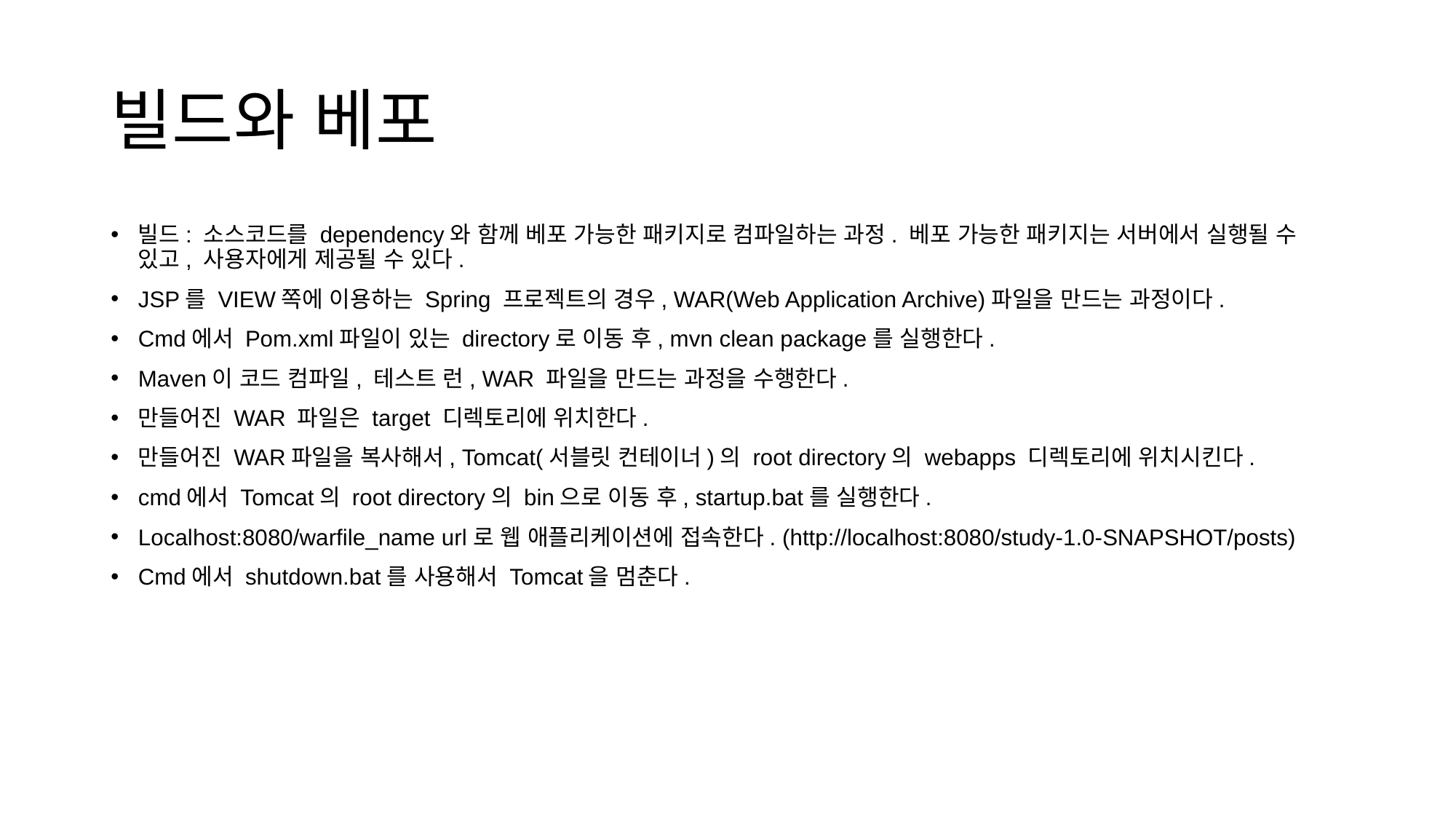

# 빌드와 베포
빌드: 소스코드를 dependency와 함께 베포 가능한 패키지로 컴파일하는 과정. 베포 가능한 패키지는 서버에서 실행될 수 있고, 사용자에게 제공될 수 있다.
JSP를 VIEW쪽에 이용하는 Spring 프로젝트의 경우, WAR(Web Application Archive)파일을 만드는 과정이다.
Cmd에서 Pom.xml파일이 있는 directory로 이동 후, mvn clean package를 실행한다.
Maven이 코드 컴파일, 테스트 런, WAR 파일을 만드는 과정을 수행한다.
만들어진 WAR 파일은 target 디렉토리에 위치한다.
만들어진 WAR파일을 복사해서, Tomcat(서블릿 컨테이너)의 root directory의 webapps 디렉토리에 위치시킨다.
cmd에서 Tomcat의 root directory의 bin으로 이동 후, startup.bat를 실행한다.
Localhost:8080/warfile_name url로 웹 애플리케이션에 접속한다. (http://localhost:8080/study-1.0-SNAPSHOT/posts)
Cmd에서 shutdown.bat를 사용해서 Tomcat을 멈춘다.